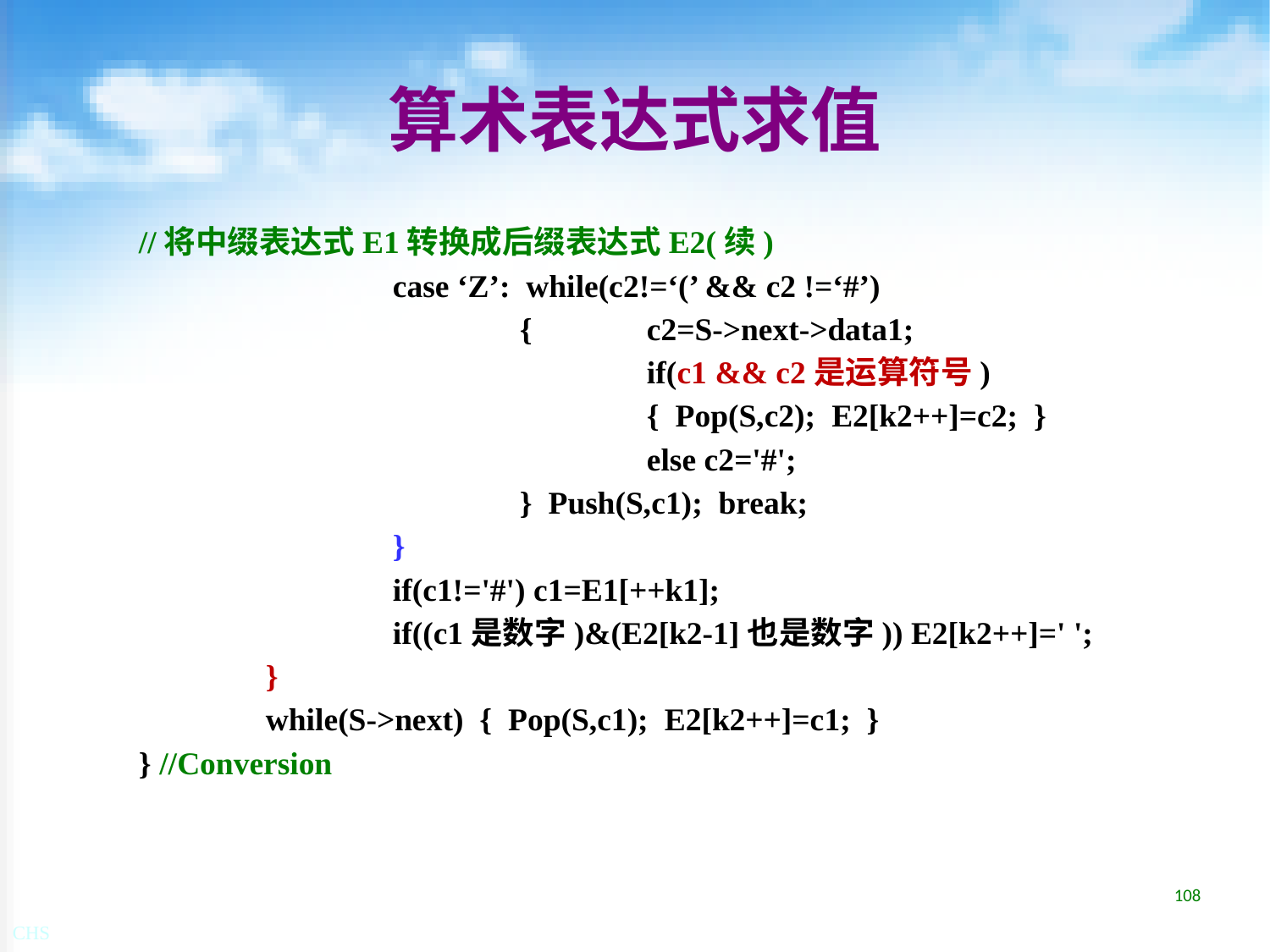

# 算术表达式求值
//将中缀表达式E1转换成后缀表达式E2(续)
		case ‘Z’:  while(c2!=‘(’ && c2 !=‘#’)
			{	c2=S->next->data1;
				if(c1 && c2是运算符号)
				{  Pop(S,c2);  E2[k2++]=c2;  }
				else c2='#';
			}  Push(S,c1);  break;
		}
		if(c1!='#') c1=E1[++k1];
		if((c1是数字)&(E2[k2-1]也是数字)) E2[k2++]=' ';
	}
	while(S->next)  {  Pop(S,c1);  E2[k2++]=c1;  }
} //Conversion
108